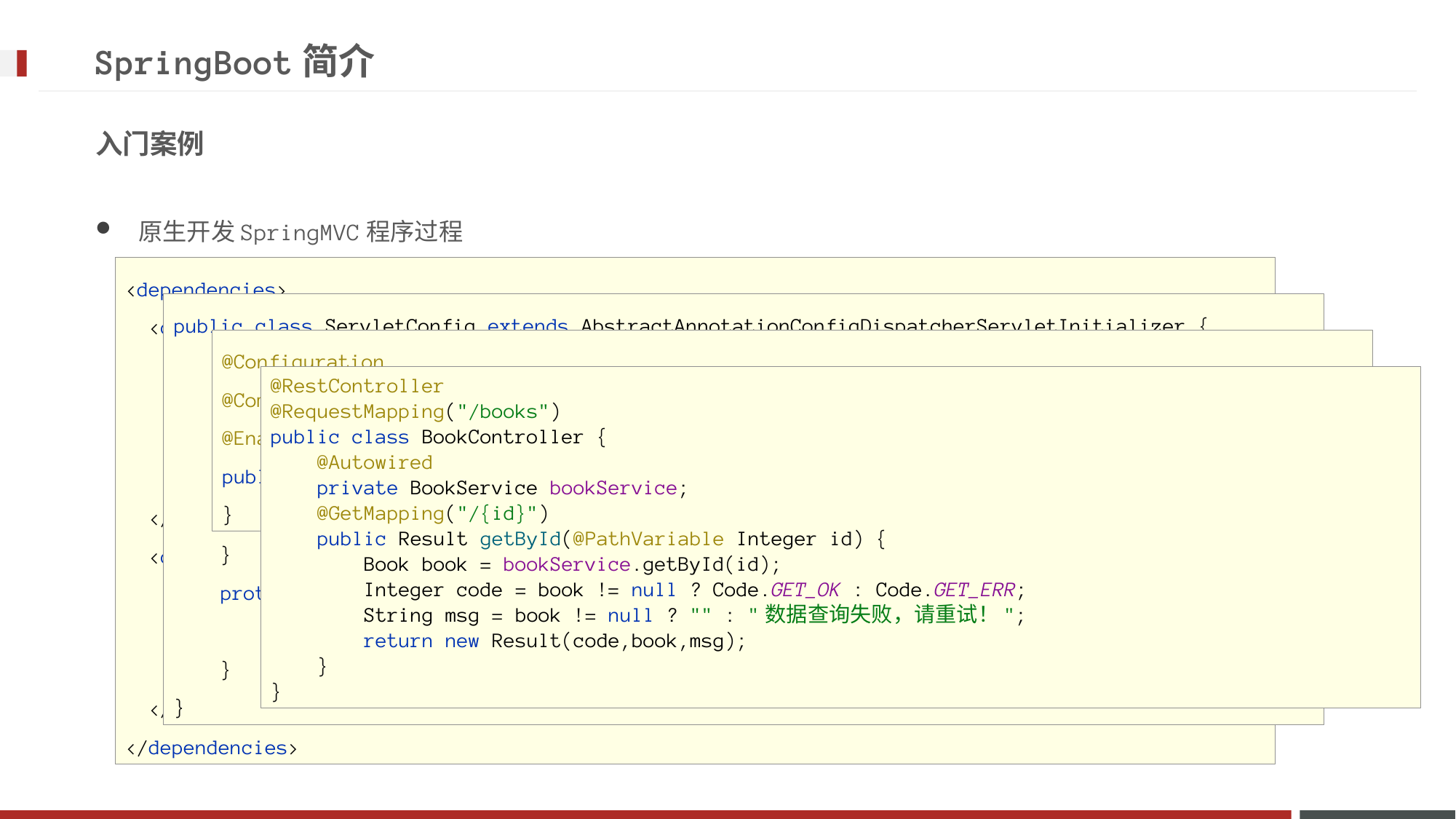

# SpringBoot简介
入门案例
原生开发SpringMVC程序过程
<dependencies>
  <dependency>
    <groupId>javax.servlet</groupId>
    <artifactId>javax.servlet-api</artifactId>
    <version>3.1.0</version>
    <scope>provided</scope>
  </dependency>
  <dependency>
    <groupId>org.springframework</groupId>
    <artifactId>spring-webmvc</artifactId>
    <version>5.2.10.RELEASE</version>
  </dependency>
</dependencies>
public class ServletConfig extends AbstractAnnotationConfigDispatcherServletInitializer {
    protected Class<?>[] getRootConfigClasses() {
        return new Class[]{SpringConfig.class};
    }
    protected Class<?>[] getServletConfigClasses() {
        return new Class[]{SpringMvcConfig.class};
    }
    protected String[] getServletMappings() {
        return new String[]{"/"};
    }
}
@Configuration
@ComponentScan("com.chinasoft.controller")
@EnableWebMvc
public class SpringMvcConfig {
}
@RestController
@RequestMapping("/books")
public class BookController {
    @Autowired
    private BookService bookService;
    @GetMapping("/{id}")
    public Result getById(@PathVariable Integer id) {
        Book book = bookService.getById(id);
        Integer code = book != null ? Code.GET_OK : Code.GET_ERR;
        String msg = book != null ? "" : "数据查询失败，请重试！";
        return new Result(code,book,msg);
    }
}